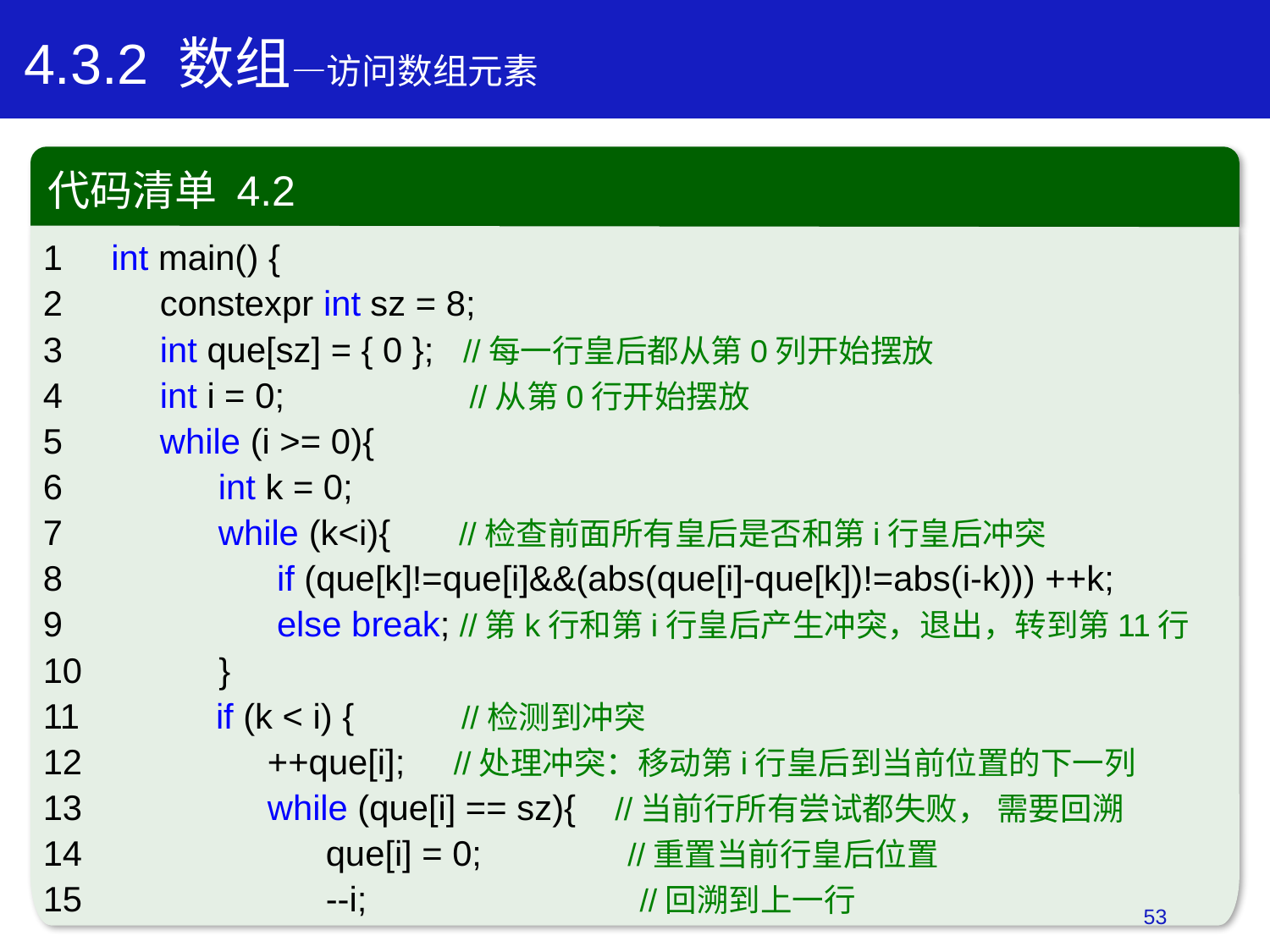

4.3.2 数组—访问数组元素
代码清单 4.2
1     int main() {
2          constexpr int sz = 8;
3          int que[sz] = { 0 };   //每一行皇后都从第0列开始摆放
4          int i = 0;                   //从第0行开始摆放
5          while (i >= 0){
6                int k = 0;
7                while (k<i){       //检查前面所有皇后是否和第i行皇后冲突
8                      if (que[k]!=que[i]&&(abs(que[i]-que[k])!=abs(i-k))) ++k;
9                      else break; //第k行和第i行皇后产生冲突，退出，转到第11行
10              }
11              if (k < i) {           //检测到冲突
12                   ++que[i];     //处理冲突：移动第i行皇后到当前位置的下一列
13                   while (que[i] == sz){    //当前行所有尝试都失败， 需要回溯
14                         que[i] = 0;               //重置当前行皇后位置
15                         --i;                            //回溯到上一行
53
53